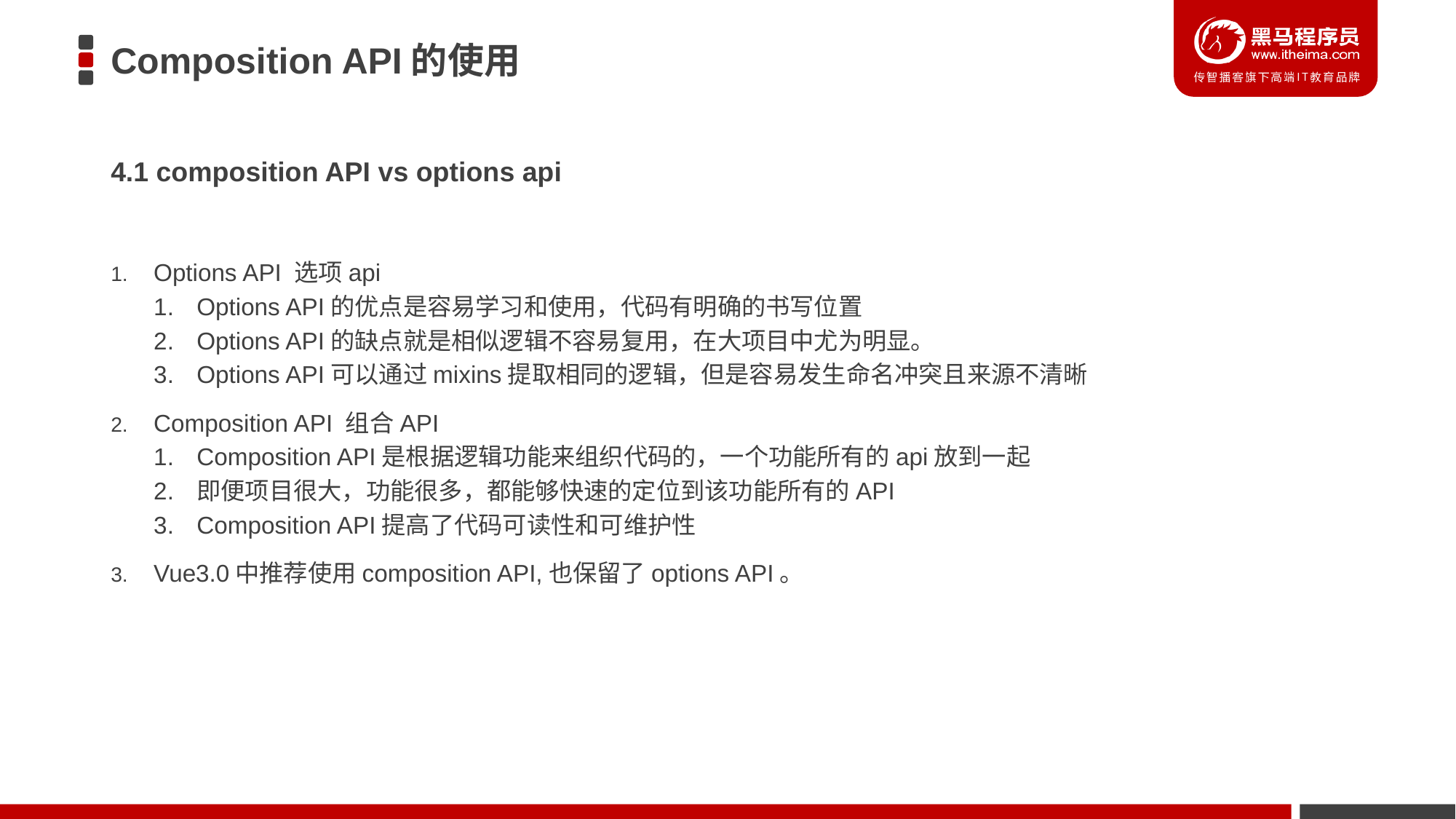

# Composition API的使用
4.1 composition API vs options api
Options API 选项api
Options API的优点是容易学习和使用，代码有明确的书写位置
Options API的缺点就是相似逻辑不容易复用，在大项目中尤为明显。
Options API可以通过mixins提取相同的逻辑，但是容易发生命名冲突且来源不清晰
Composition API 组合API
Composition API是根据逻辑功能来组织代码的，一个功能所有的api放到一起
即便项目很大，功能很多，都能够快速的定位到该功能所有的API
Composition API提高了代码可读性和可维护性
Vue3.0中推荐使用composition API,也保留了options API。